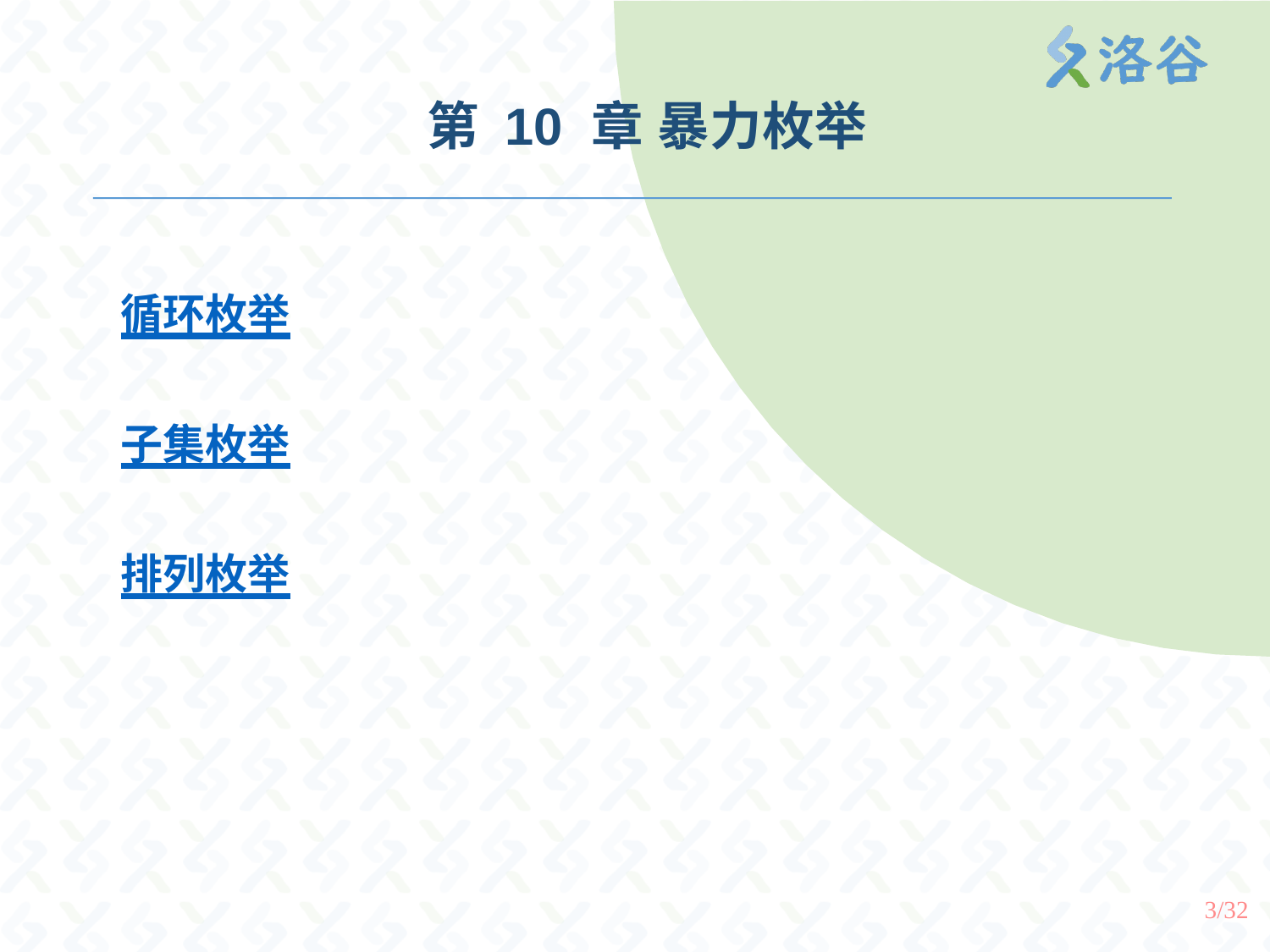

# 第 10 章 暴力枚举

循环枚举
子集枚举
排列枚举
3/32